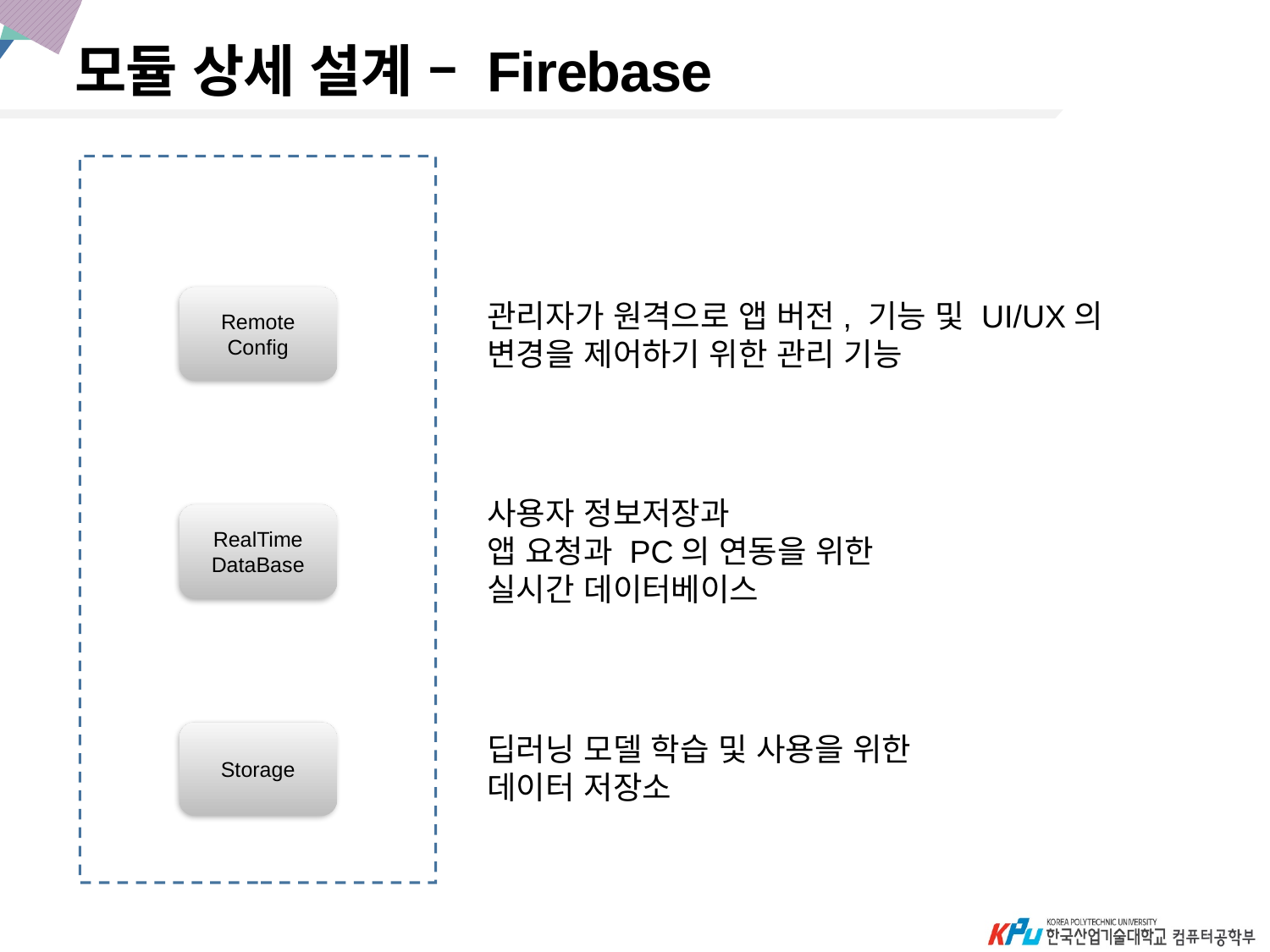

모듈 상세 설계 – Firebase

Remote
Config
RealTime
DataBase
Storage
관리자가 원격으로 앱 버전, 기능 및 UI/UX의 변경을 제어하기 위한 관리 기능
사용자 정보저장과
앱 요청과 PC의 연동을 위한
실시간 데이터베이스
딥러닝 모델 학습 및 사용을 위한
데이터 저장소